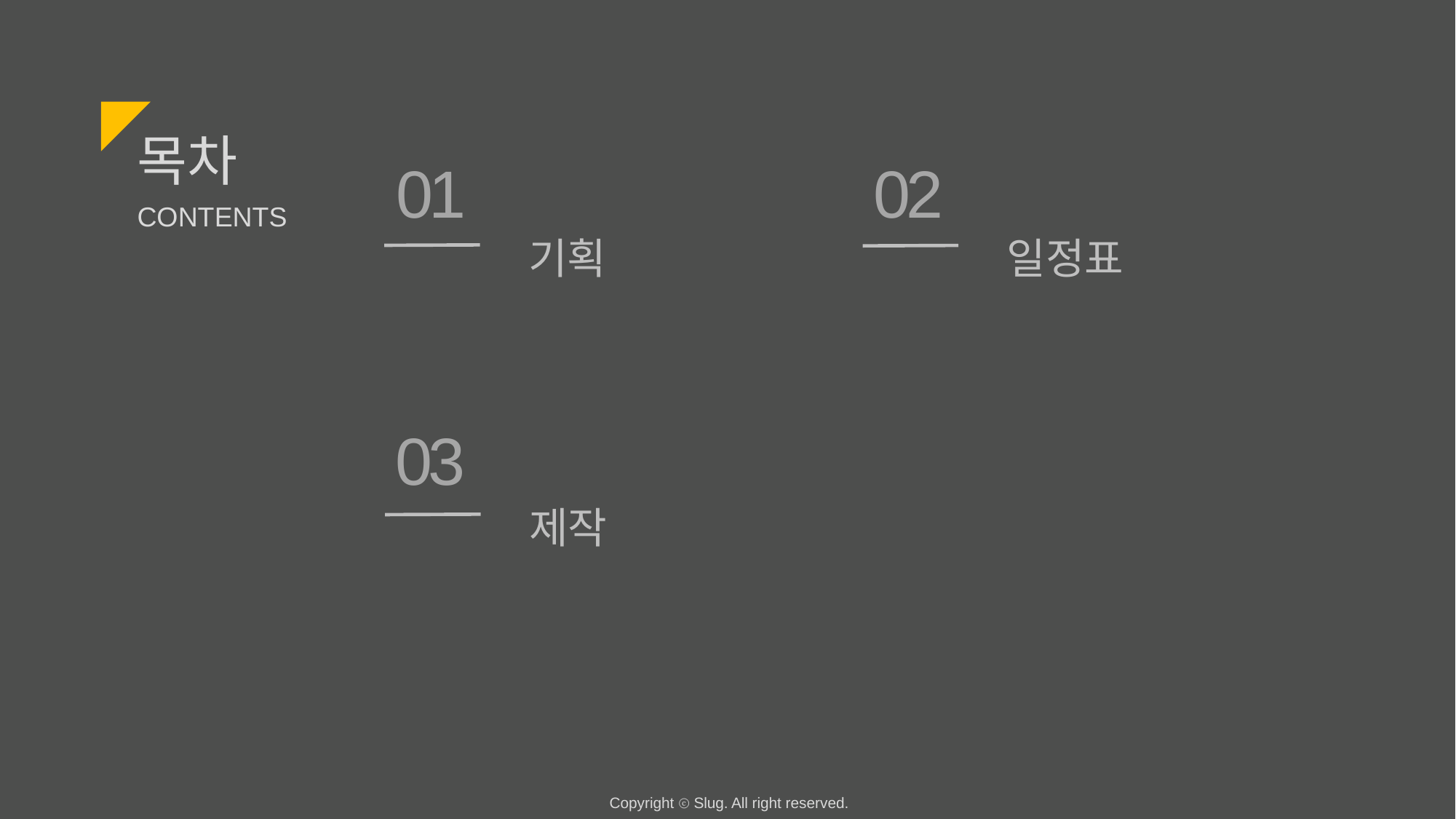

목차
01
02
CONTENTS
기획
일정표
03
제작
Copyright ⓒ Slug. All right reserved.